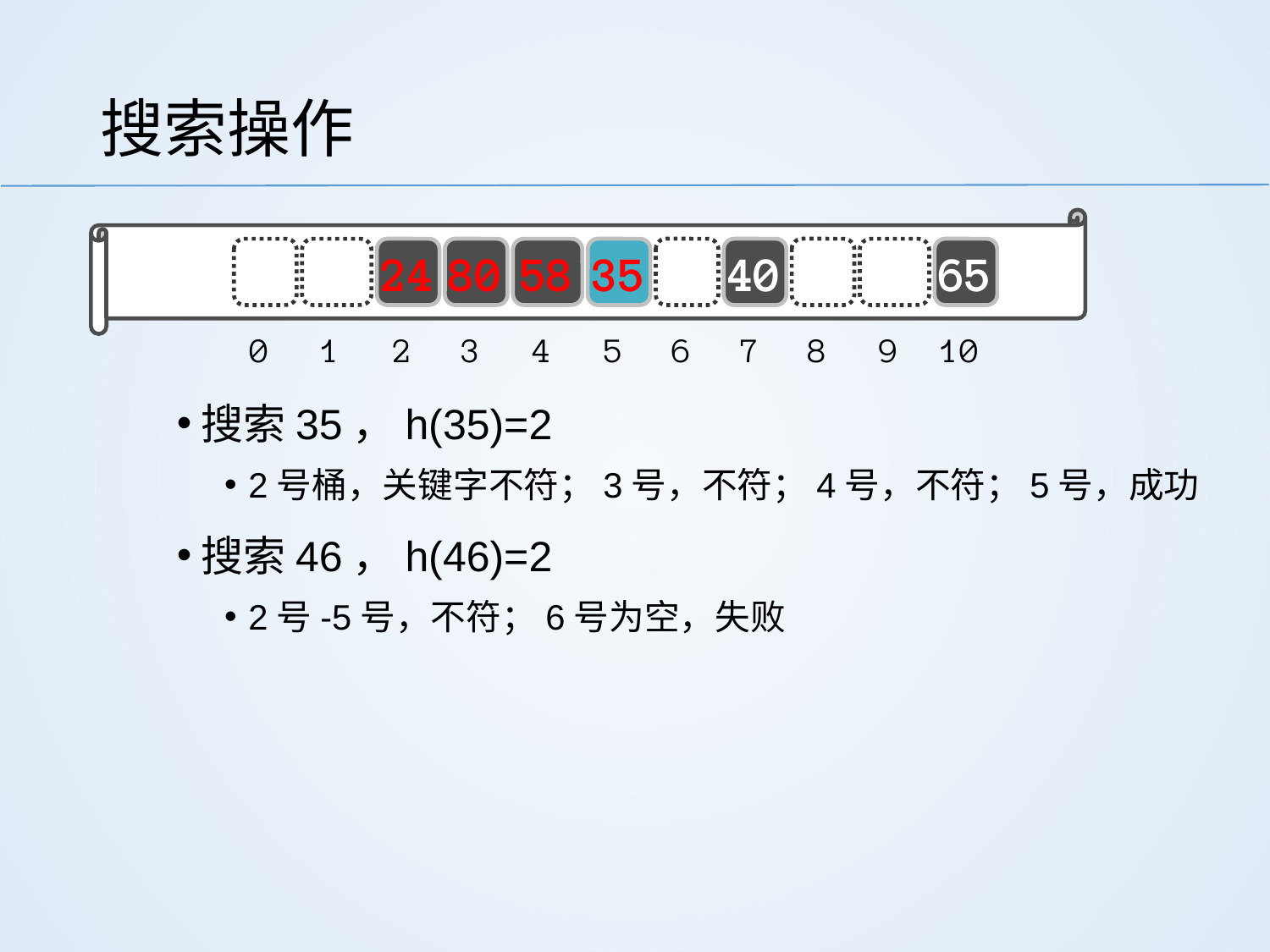

# 搜索操作

24
80
58
35

40

65
0
1
2
3
4
5
6
7
8
9
10
搜索35，h(35)=2
2号桶，关键字不符；3号，不符；4号，不符；5号，成功
搜索46，h(46)=2
2号-5号，不符；6号为空，失败